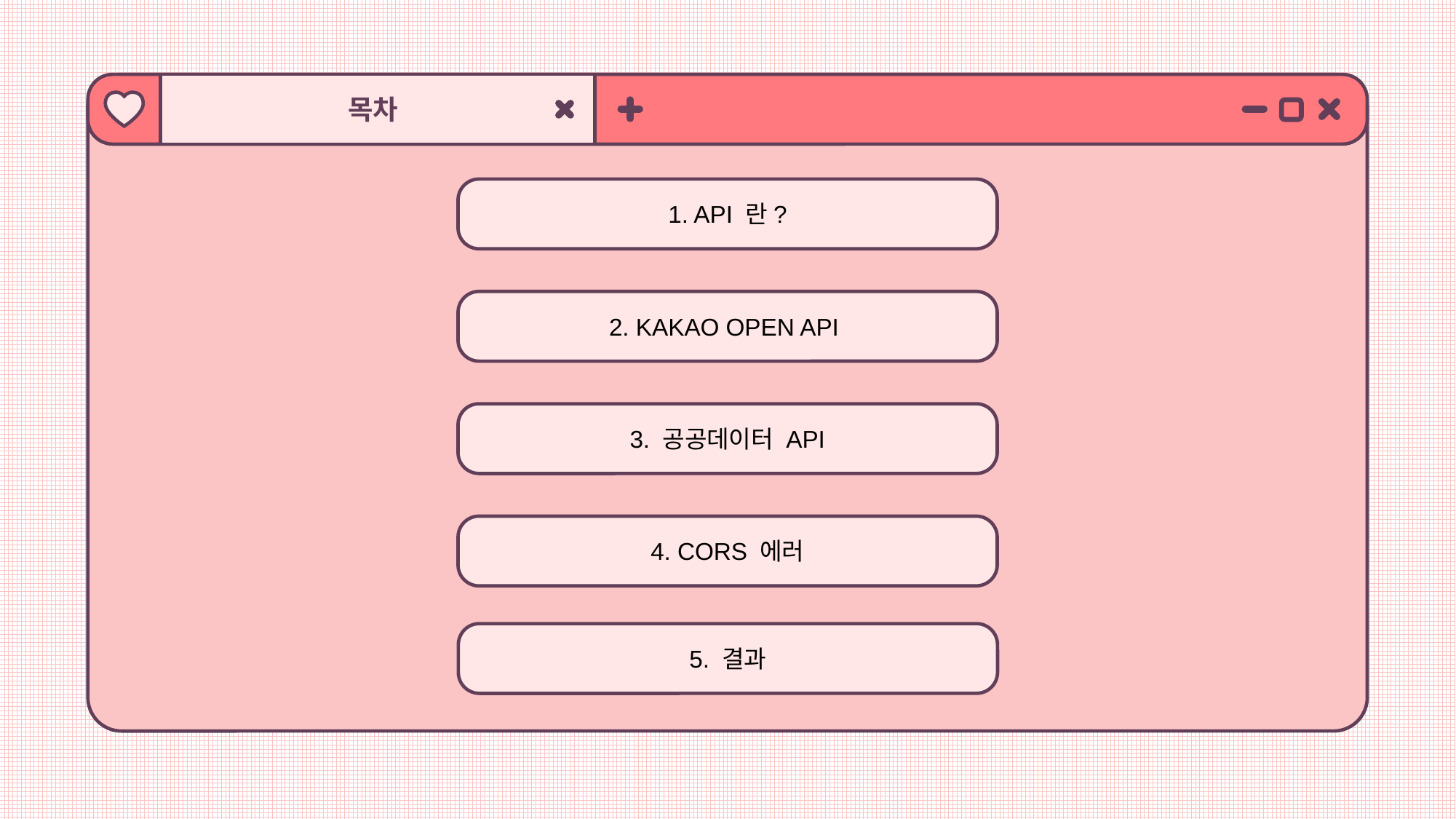

목차

1. API 란?

2. KAKAO OPEN API

3. 공공데이터 API

4. CORS 에러

5. 결과